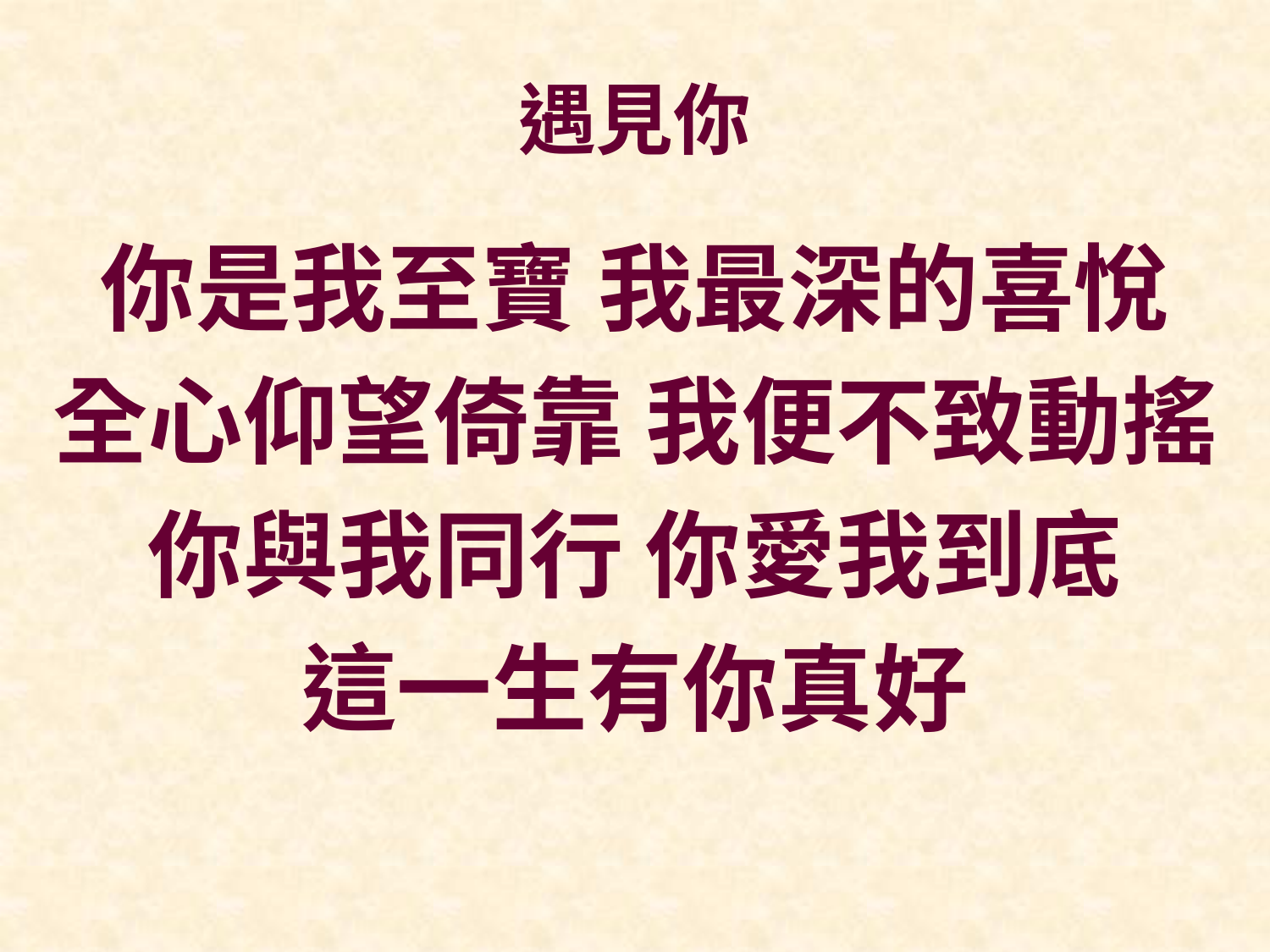

# 遇見你
你是我至寶 我最深的喜悅
全心仰望倚靠 我便不致動搖
你與我同行 你愛我到底
這一生有你真好